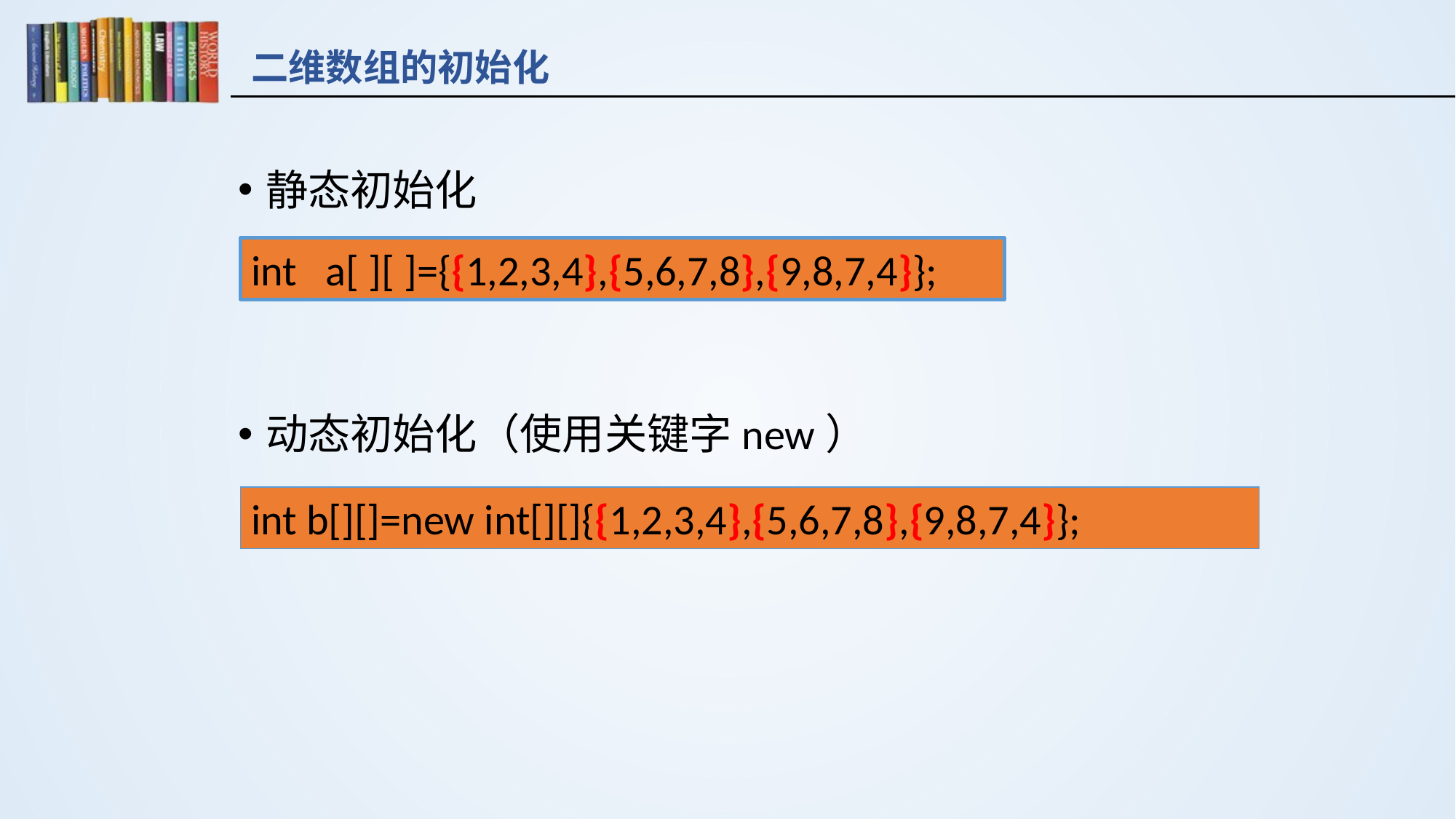

# 二维数组的初始化
静态初始化

动态初始化（使用关键字new）

int   a[ ][ ]={{1,2,3,4},{5,6,7,8},{9,8,7,4}};
int b[][]=new int[][]{{1,2,3,4},{5,6,7,8},{9,8,7,4}};